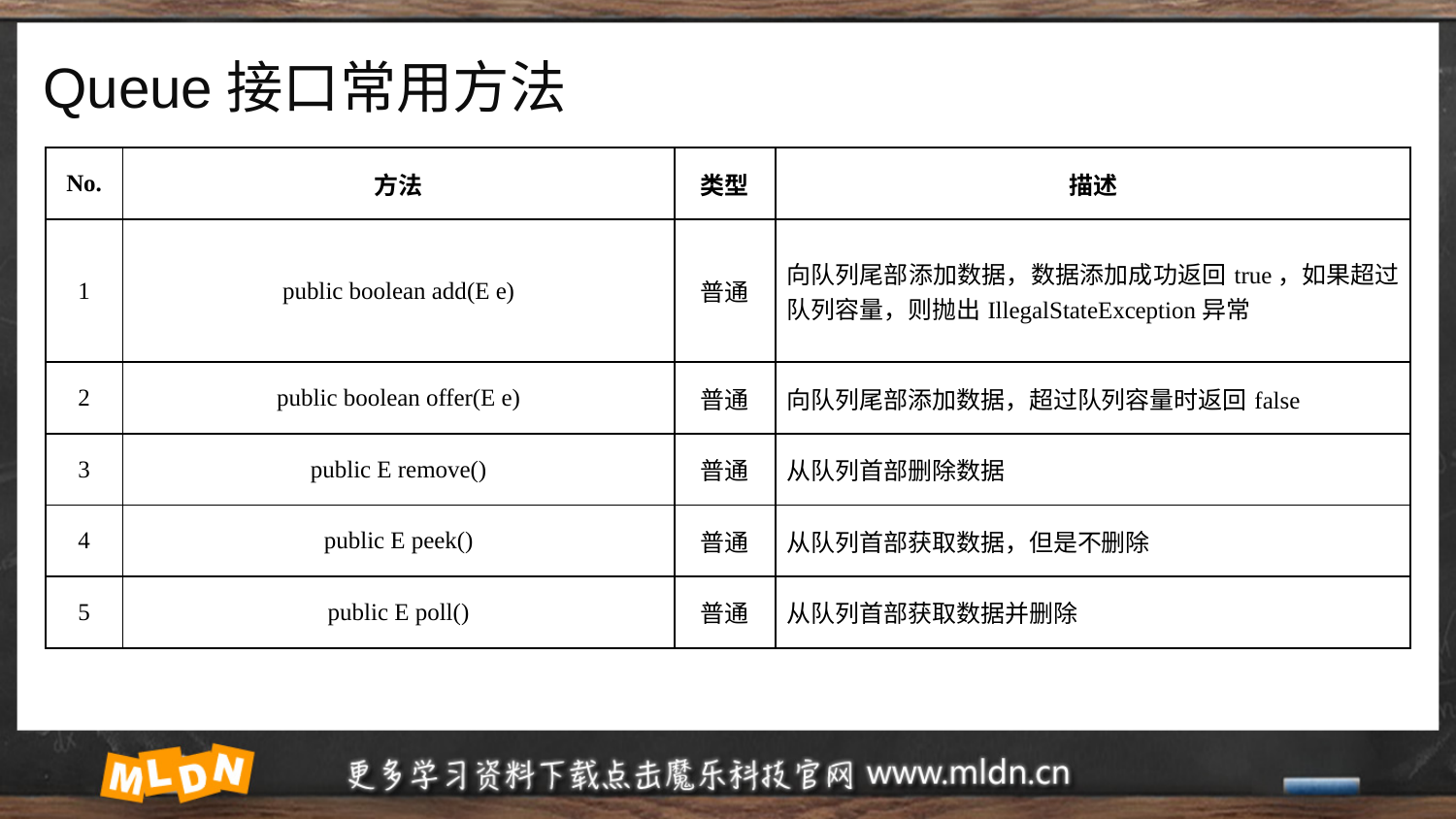

# Queue接口常用方法
| No. | 方法 | 类型 | 描述 |
| --- | --- | --- | --- |
| 1 | public boolean add​(E e) | 普通 | 向队列尾部添加数据，数据添加成功返回true，如果超过队列容量，则抛出IllegalStateException异常 |
| 2 | public boolean offer​(E e) | 普通 | 向队列尾部添加数据，超过队列容量时返回false |
| 3 | public E remove() | 普通 | 从队列首部删除数据 |
| 4 | public E peek() | 普通 | 从队列首部获取数据，但是不删除 |
| 5 | public E poll() | 普通 | 从队列首部获取数据并删除 |